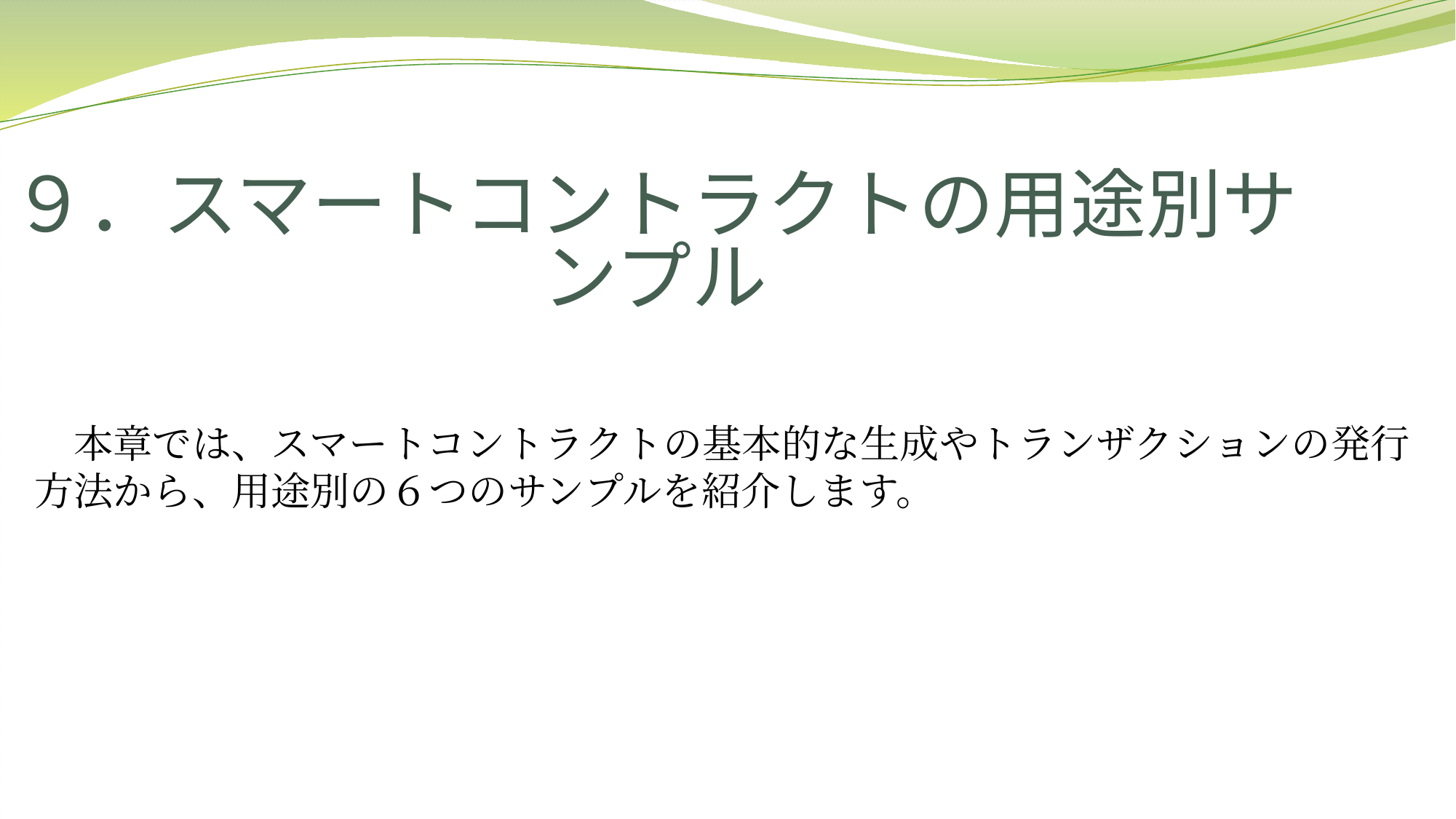

# ９．スマートコントラクトの用途別サンプル
　本章では、スマートコントラクトの基本的な生成やトランザクションの発行方法から、用途別の６つのサンプルを紹介します。